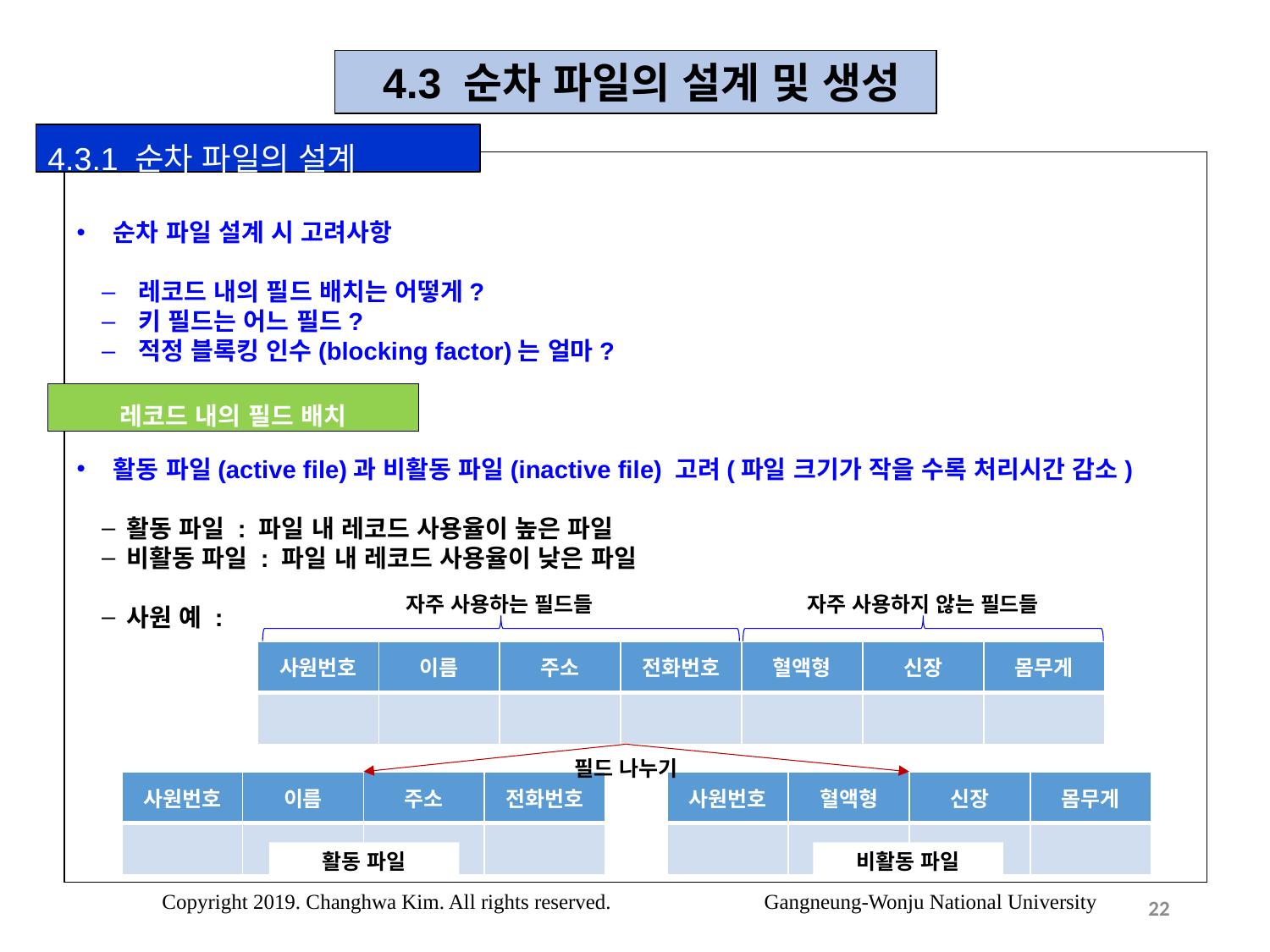

4.3 순차 파일의 설계 및 생성
4.3.1 순차 파일의 설계

순차 파일 설계 시 고려사항

레코드 내의 필드 배치는 어떻게?
키 필드는 어느 필드?
적정 블록킹 인수(blocking factor)는 얼마?

활동 파일(active file)과 비활동 파일(inactive file) 고려(파일 크기가 작을 수록 처리시간 감소)

활동 파일 : 파일 내 레코드 사용율이 높은 파일
비활동 파일 : 파일 내 레코드 사용율이 낮은 파일

사원 예 :

레코드 내의 필드 배치

자주 사용하는 필드들
자주 사용하지 않는 필드들
| 사원번호 | 이름 | 주소 | 전화번호 | 혈액형 | 신장 | 몸무게 |
| --- | --- | --- | --- | --- | --- | --- |
|  |  |  |  |  |  |  |
필드 나누기
| 사원번호 | 이름 | 주소 | 전화번호 |
| --- | --- | --- | --- |
|  |  |  |  |
| 사원번호 | 혈액형 | 신장 | 몸무게 |
| --- | --- | --- | --- |
|  |  |  |  |
활동 파일
비활동 파일
Copyright 2019. Changhwa Kim. All rights reserved.                             Gangneung-Wonju National University
22